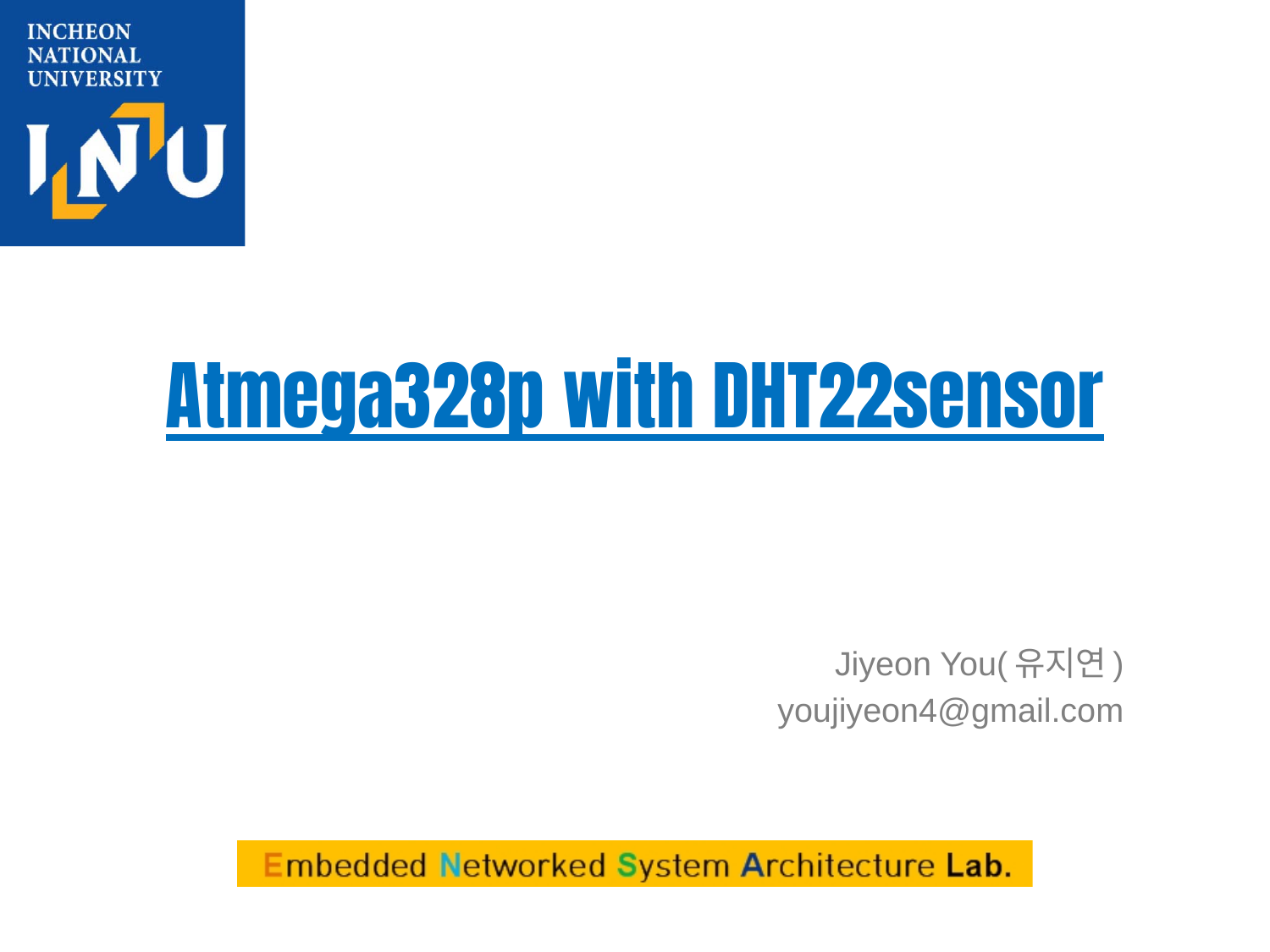

# Atmega328p with DHT22sensor
Jiyeon You(유지연)
youjiyeon4@gmail.com